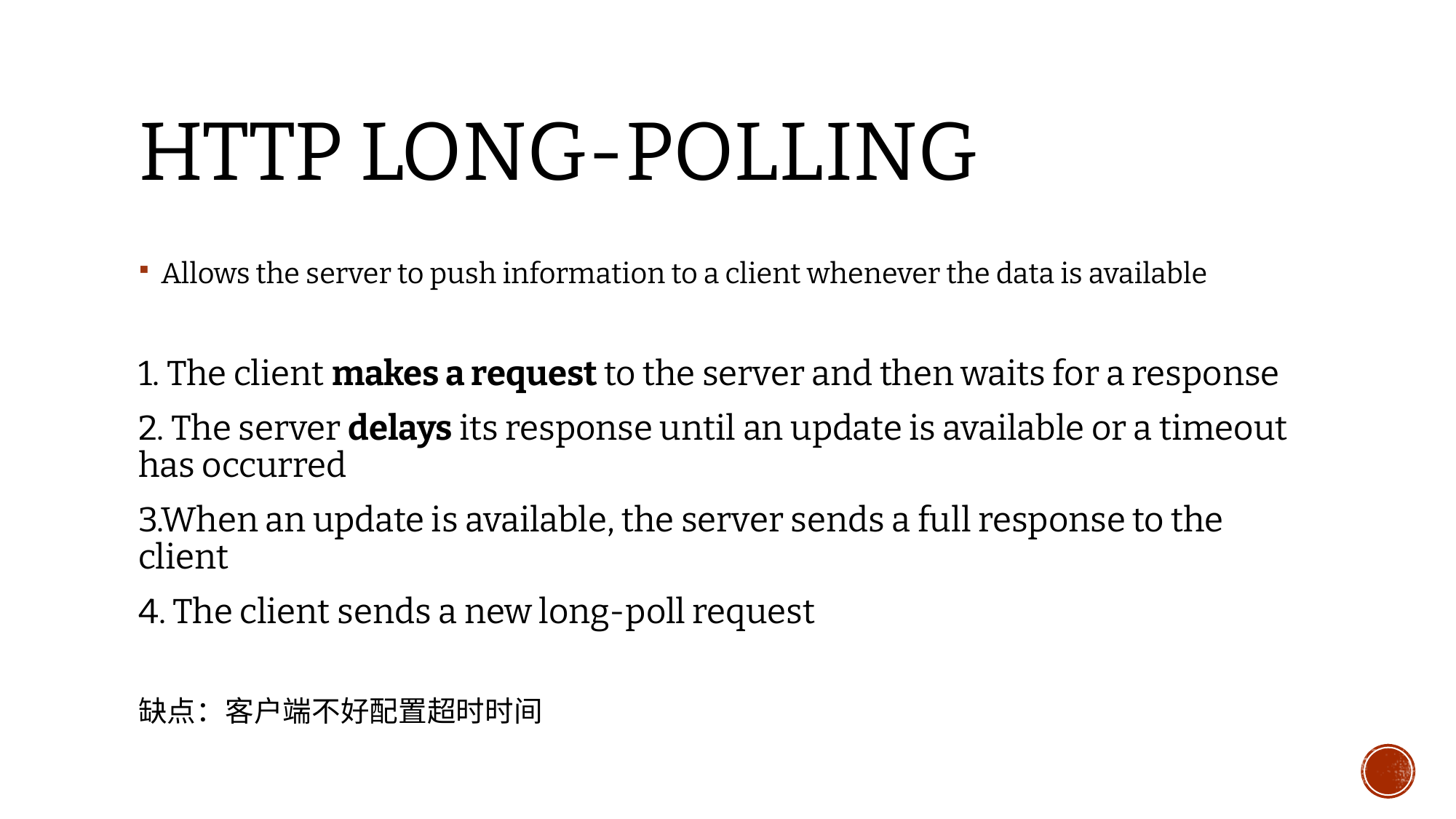

# HTTP Long-Polling
Allows the server to push information to a client whenever the data is available

1. The client makes a request to the server and then waits for a response
2. The server delays its response until an update is available or a timeout has occurred
3.When an update is available, the server sends a full response to the client
4. The client sends a new long-poll request

缺点：客户端不好配置超时时间